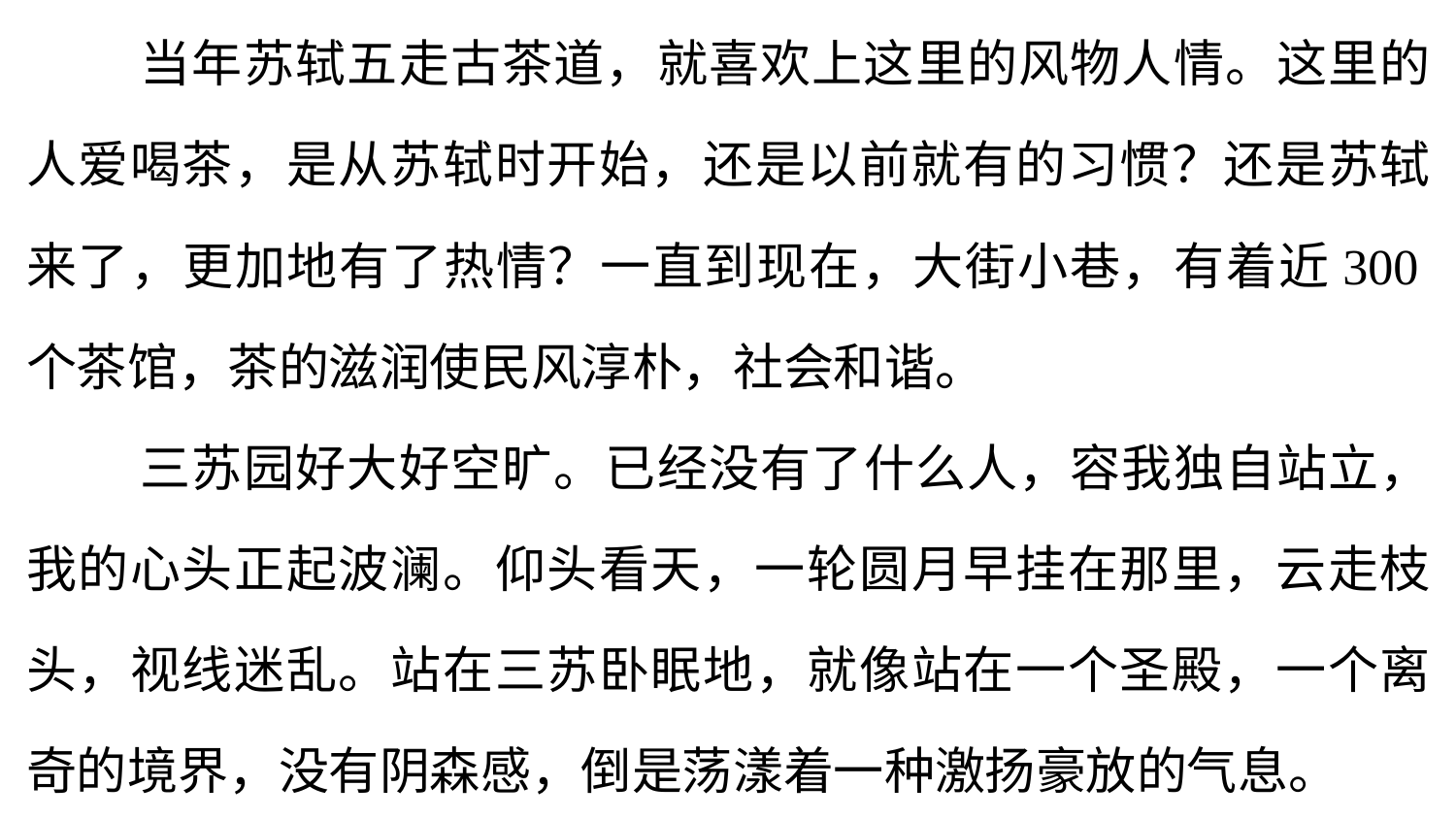

当年苏轼五走古茶道，就喜欢上这里的风物人情。这里的人爱喝茶，是从苏轼时开始，还是以前就有的习惯？还是苏轼来了，更加地有了热情？一直到现在，大街小巷，有着近300个茶馆，茶的滋润使民风淳朴，社会和谐。
        三苏园好大好空旷。已经没有了什么人，容我独自站立，我的心头正起波澜。仰头看天，一轮圆月早挂在那里，云走枝头，视线迷乱。站在三苏卧眠地，就像站在一个圣殿，一个离奇的境界，没有阴森感，倒是荡漾着一种激扬豪放的气息。